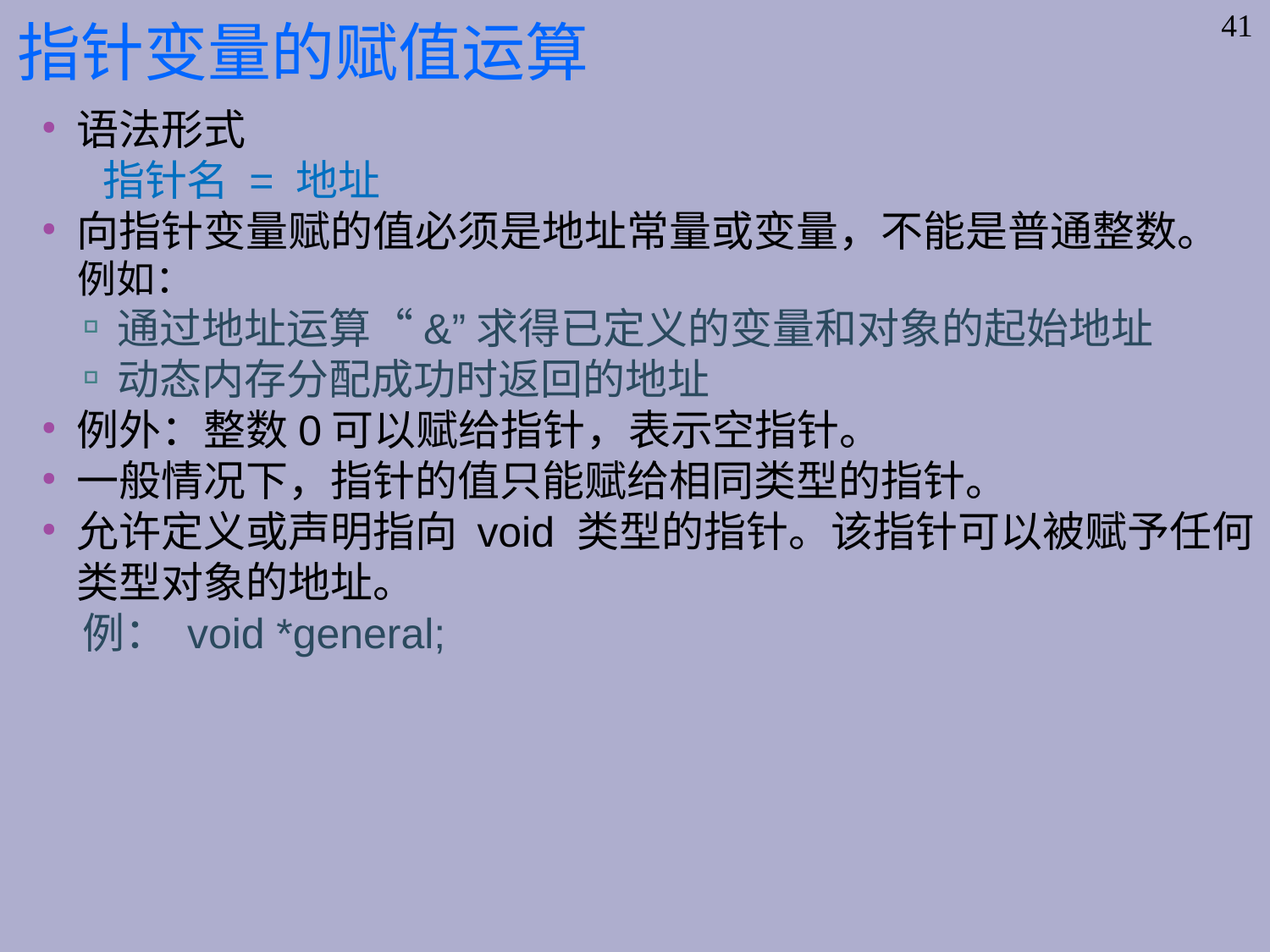

# 指针变量的赋值运算
41
语法形式
 指针名 = 地址
向指针变量赋的值必须是地址常量或变量，不能是普通整数。
例如：
通过地址运算“&”求得已定义的变量和对象的起始地址
动态内存分配成功时返回的地址
例外：整数0可以赋给指针，表示空指针。
一般情况下，指针的值只能赋给相同类型的指针。
允许定义或声明指向 void 类型的指针。该指针可以被赋予任何类型对象的地址。
例： void *general;